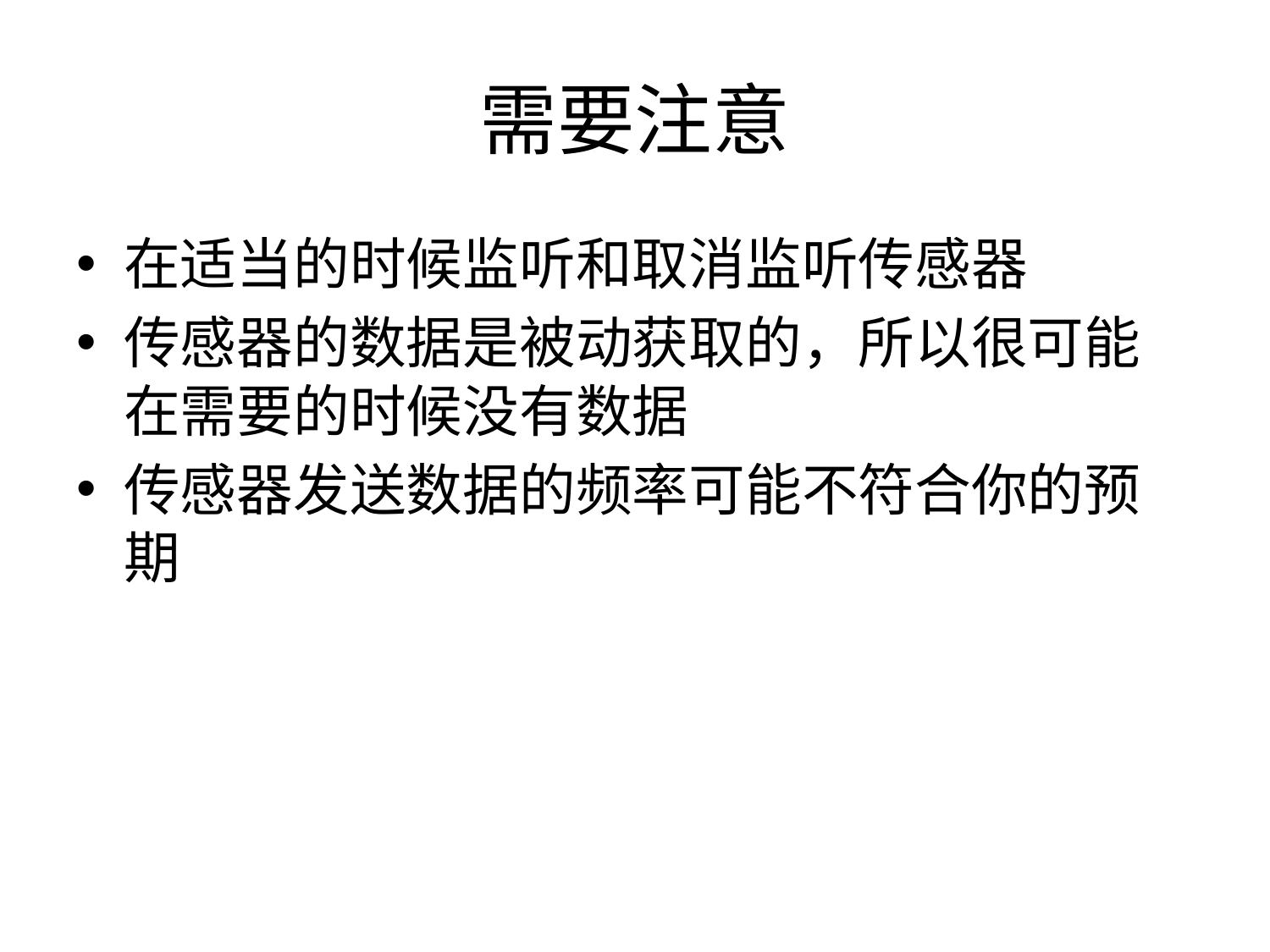

# 需要注意
在适当的时候监听和取消监听传感器
传感器的数据是被动获取的，所以很可能在需要的时候没有数据
传感器发送数据的频率可能不符合你的预期